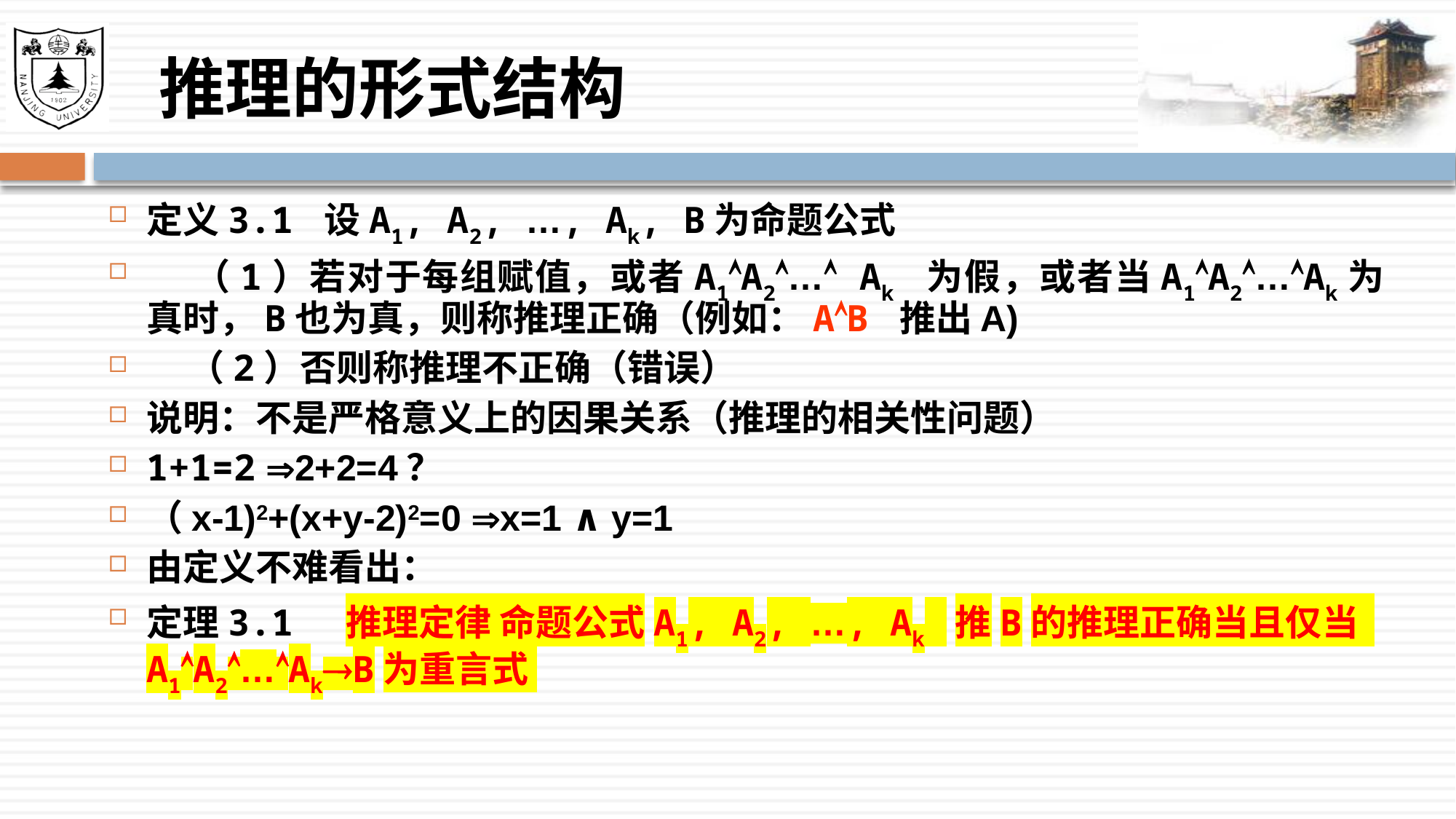

# 推理的形式结构
定义3.1 设A1, A2, …, Ak, B为命题公式
    （1）若对于每组赋值，或者A1∧A2∧…∧ Ak 为假，或者当A1∧A2∧…∧Ak为真时，B也为真，则称推理正确（例如：A∧B 推出A)
    （2）否则称推理不正确（错误）
说明：不是严格意义上的因果关系（推理的相关性问题）
1+1=2 ⇒2+2=4？
（x-1)2+(x+y-2)2=0 ⇒x=1 ∧ y=1
由定义不难看出：
定理3.1  推理定律 命题公式A1, A2, …, Ak 推B的推理正确当且仅当   A1∧A2∧…∧Ak→B为重言式